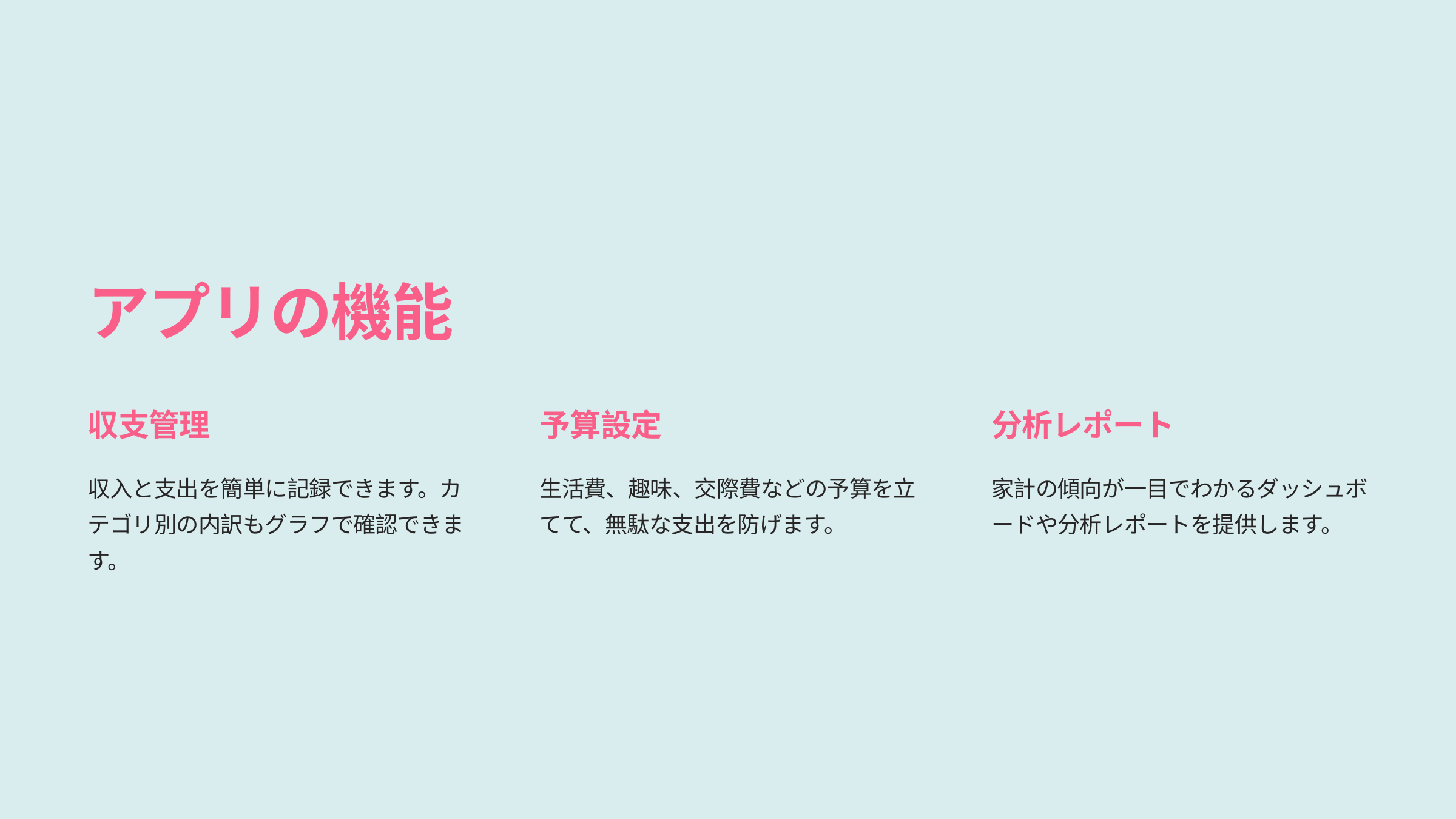

アプリの機能
収支管理
予算設定
分析レポート
収入と支出を簡単に記録できます。カテゴリ別の内訳もグラフで確認できます。
生活費、趣味、交際費などの予算を立てて、無駄な支出を防げます。
家計の傾向が一目でわかるダッシュボードや分析レポートを提供します。